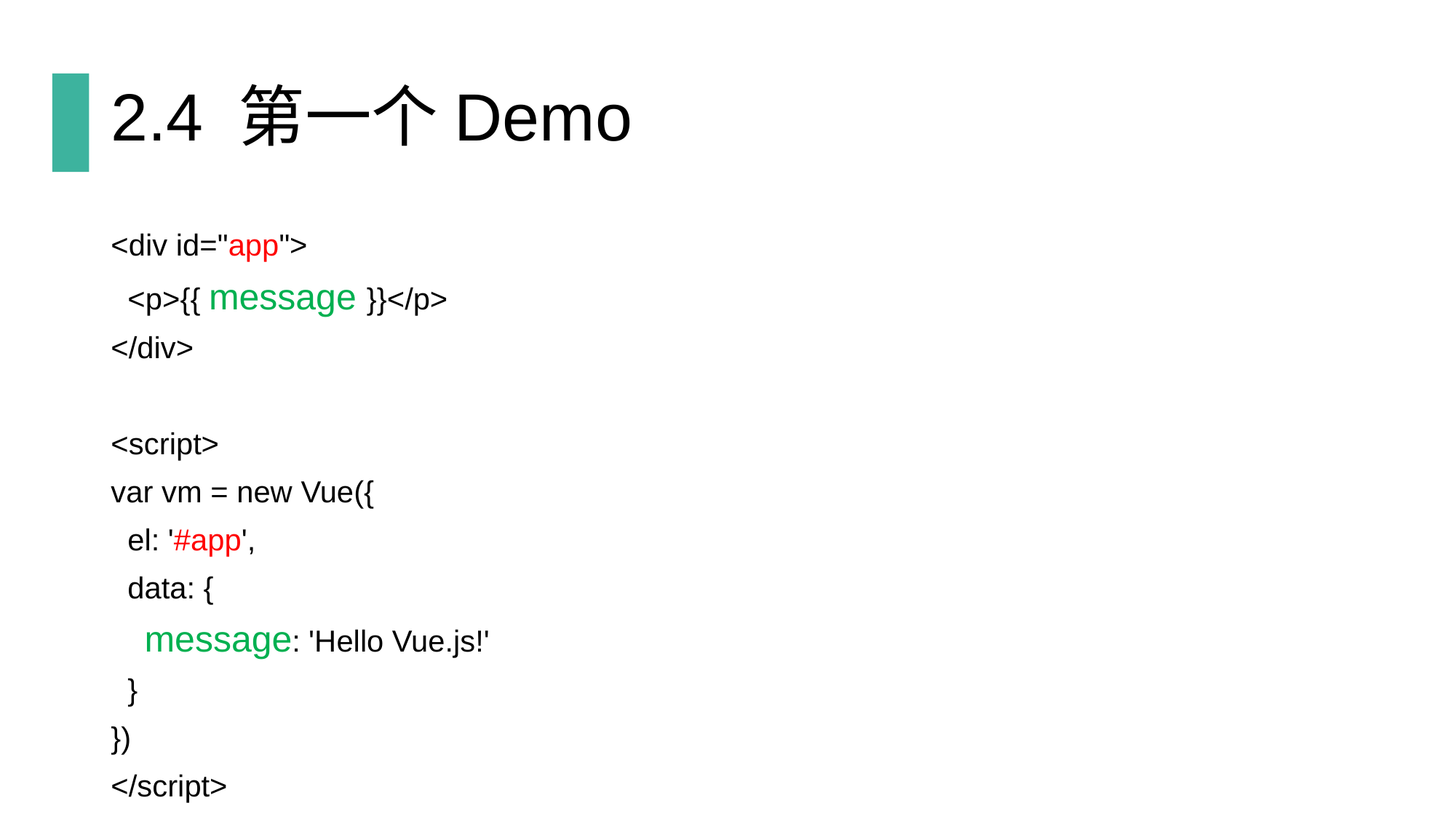

# 2.4 第一个Demo

<div id="app">
  <p>{{ message }}</p>
</div>

<script>
var vm = new Vue({
  el: '#app',
  data: {
    message: 'Hello Vue.js!'
  }
})
</script>